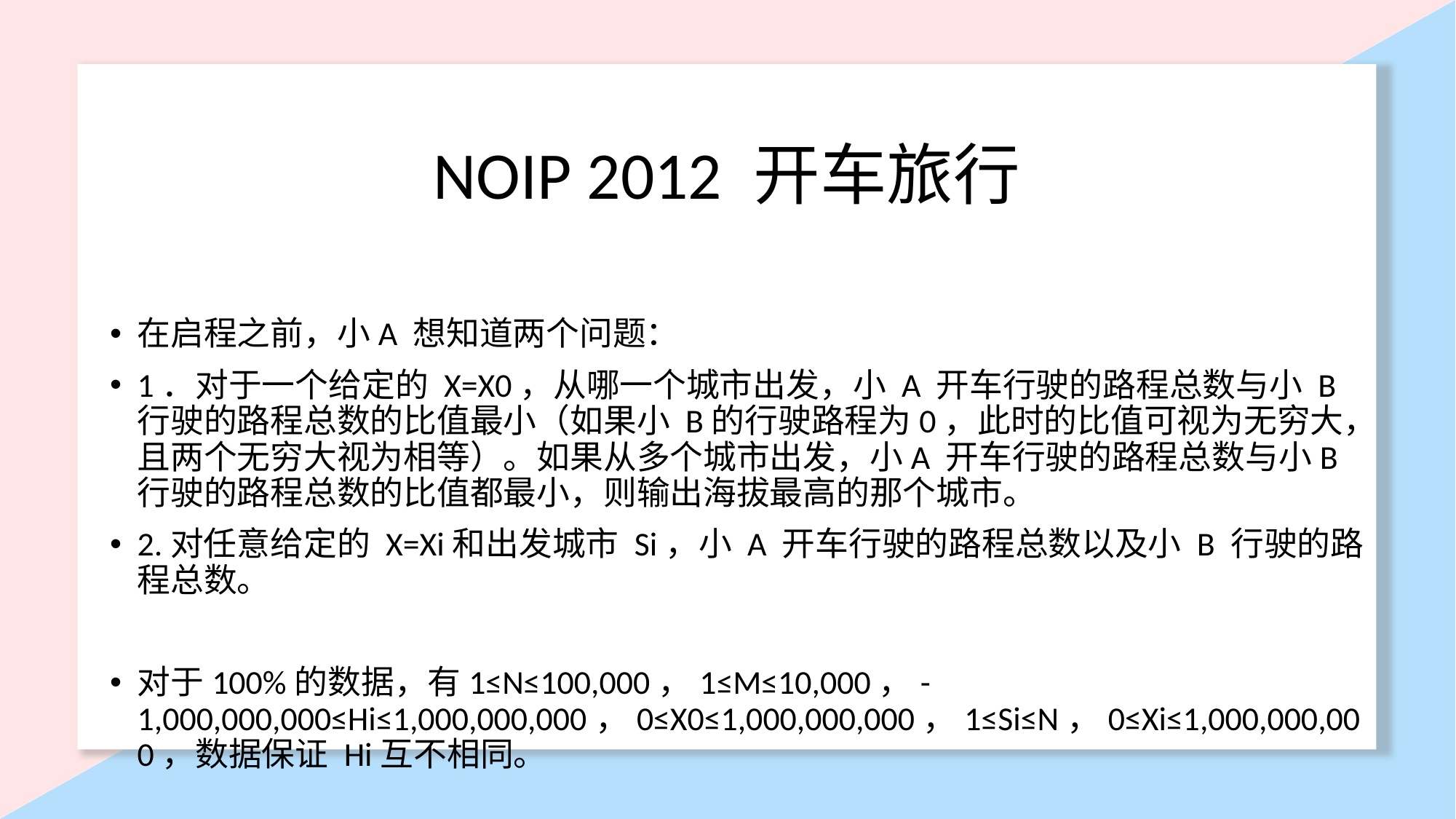

# NOIP 2012 开车旅行

在启程之前，小A 想知道两个问题：
1．对于一个给定的 X=X0，从哪一个城市出发，小 A 开车行驶的路程总数与小 B 行驶的路程总数的比值最小（如果小 B的行驶路程为0，此时的比值可视为无穷大，且两个无穷大视为相等）。如果从多个城市出发，小A 开车行驶的路程总数与小B行驶的路程总数的比值都最小，则输出海拔最高的那个城市。
2.对任意给定的 X=Xi和出发城市 Si，小 A 开车行驶的路程总数以及小 B 行驶的路程总数。

对于100%的数据，有1≤N≤100,000，1≤M≤10,000，-1,000,000,000≤Hi≤1,000,000,000，0≤X0≤1,000,000,000，1≤Si≤N，0≤Xi≤1,000,000,000，数据保证 Hi互不相同。